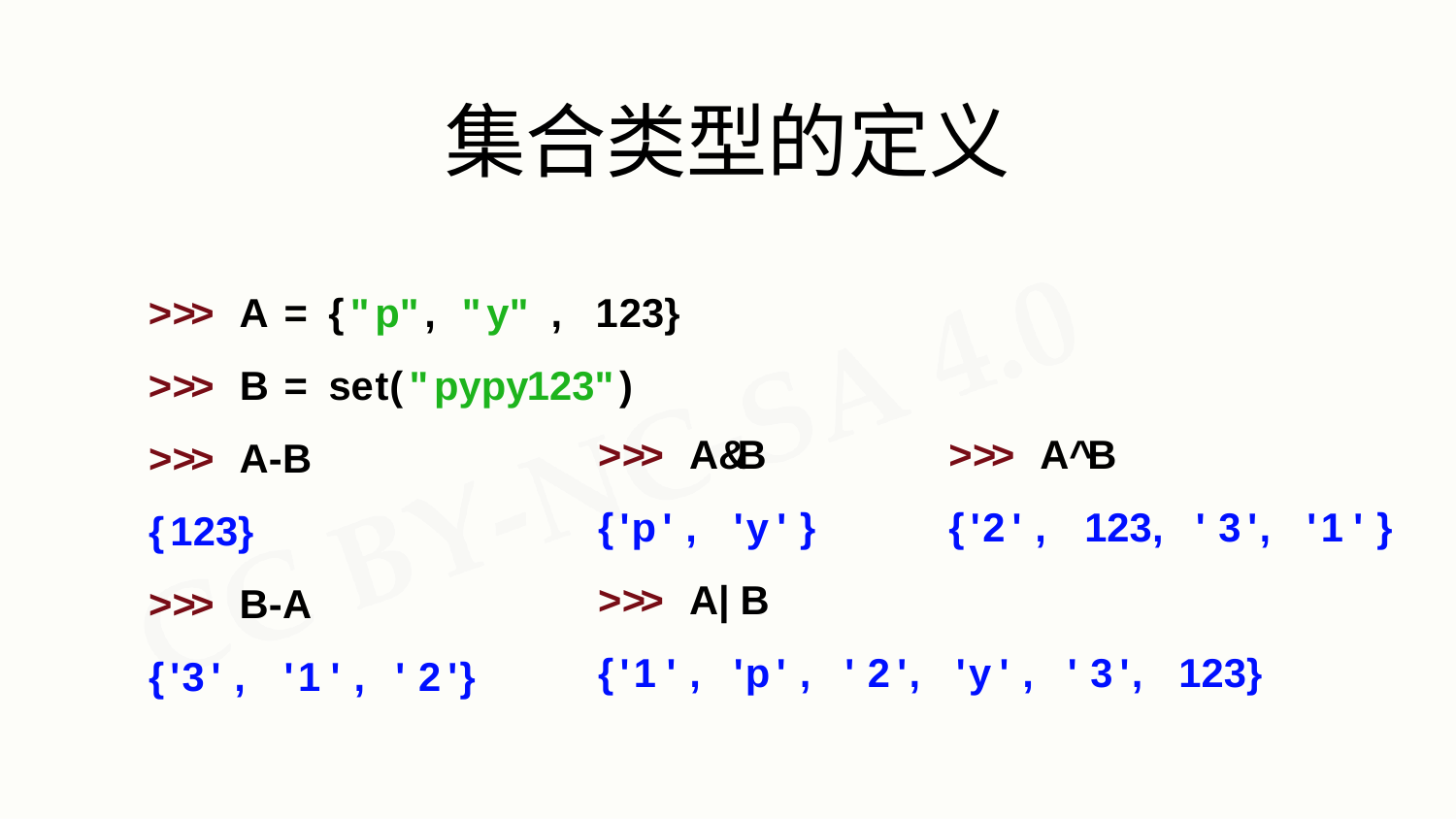

# 集合类型的定义

>>>	A	=	{"p",	"y"	,	123}
>>>	B	=	set("pypy123")
>>>	A&B
{'p',	'y'}
>>>	A|B
>>>	A^B
{'2',	123,	'3',	'1'}
>>>	A-B
{123}
>>>	B-A
{'3',	'1',	'2'}

{'1',	'p',	'2',	'y',	'3',	123}